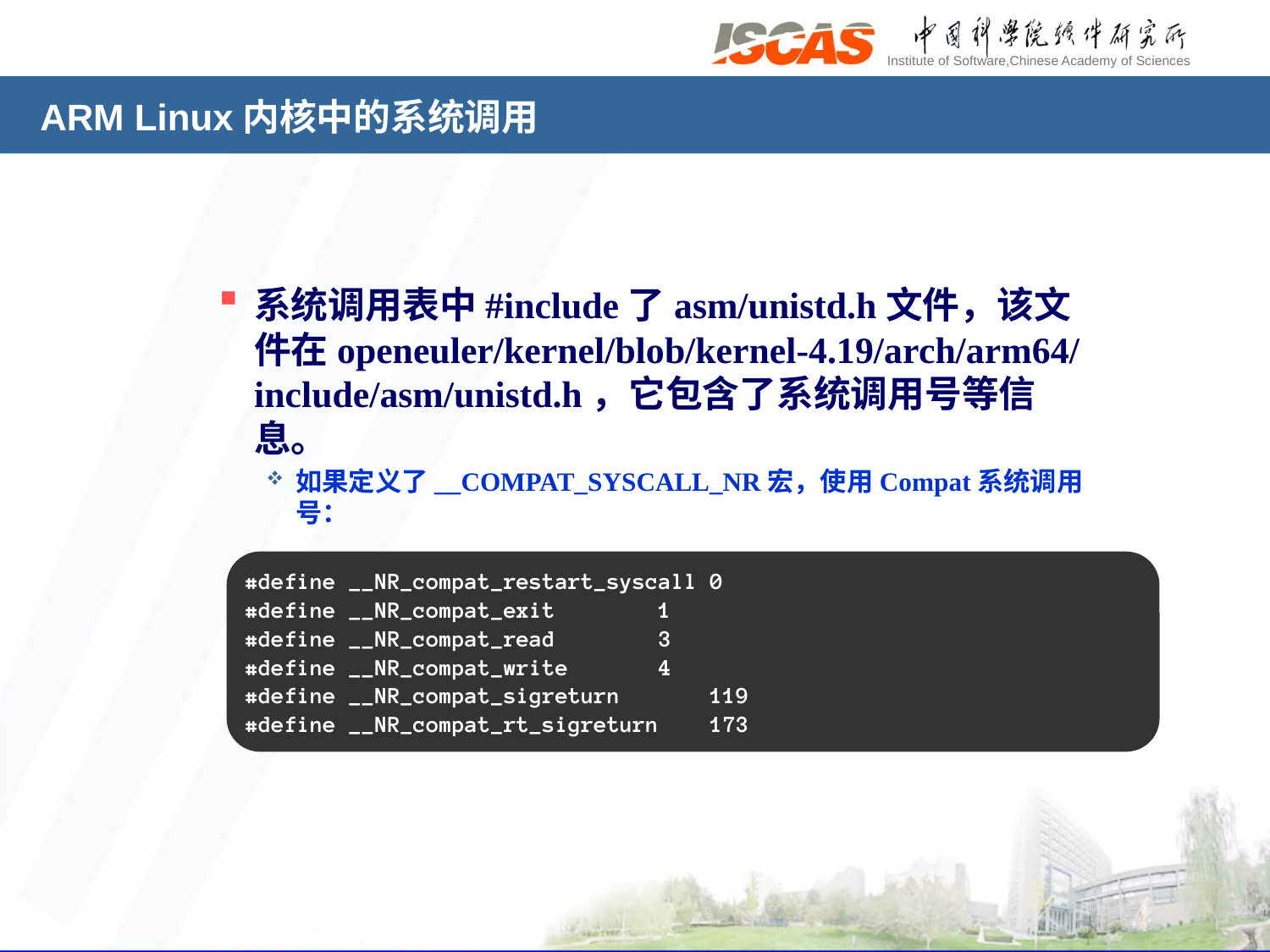

# ARM Linux内核中的系统调用
系统调用表中#include了asm/unistd.h文件，该文件在openeuler/kernel/blob/kernel-4.19/arch/arm64/include/asm/unistd.h，它包含了系统调用号等信息。
如果定义了__COMPAT_SYSCALL_NR宏，使用Compat系统调用号：

#define __NR_compat_restart_syscall 0
#define __NR_compat_exit        1
#define __NR_compat_read        3
#define __NR_compat_write       4
#define __NR_compat_sigreturn       119
#define __NR_compat_rt_sigreturn    173